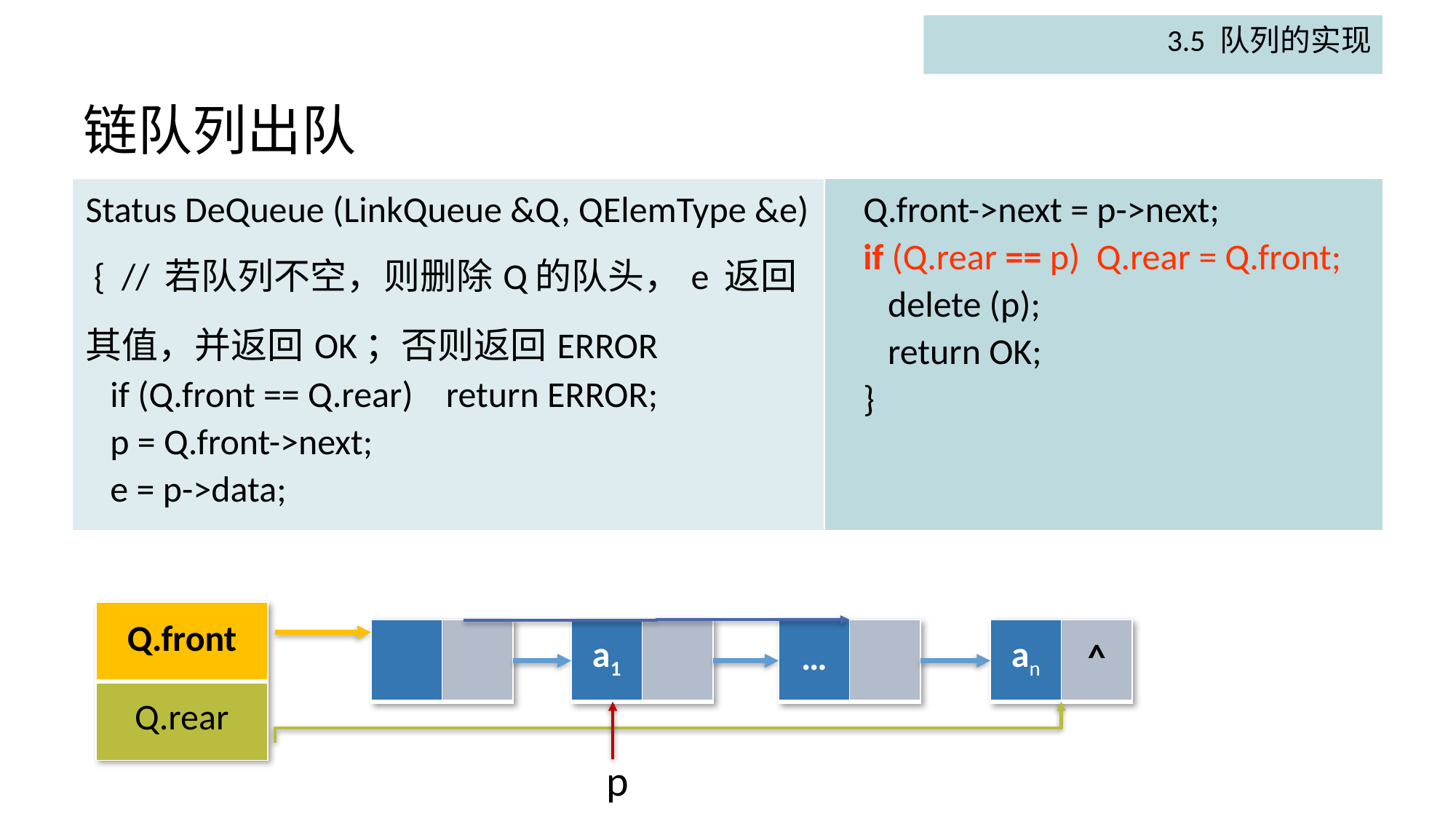

3.5 队列的实现

# 链队列出队
| Status DeQueue (LinkQueue &Q, QElemType &e) { // 若队列不空，则删除Q的队头，e 返回其值，并返回OK；否则返回ERROR if (Q.front == Q.rear) return ERROR; p = Q.front->next; e = p->data; | Q.front->next = p->next; if (Q.rear == p) Q.rear = Q.front; delete (p); return OK; } |
| --- | --- |
| Q.front |
| --- |
| Q.rear |
| an | ^ |
| --- | --- |
|  |  |
| --- | --- |
| a1 |  |
| --- | --- |
| … |  |
| --- | --- |
p